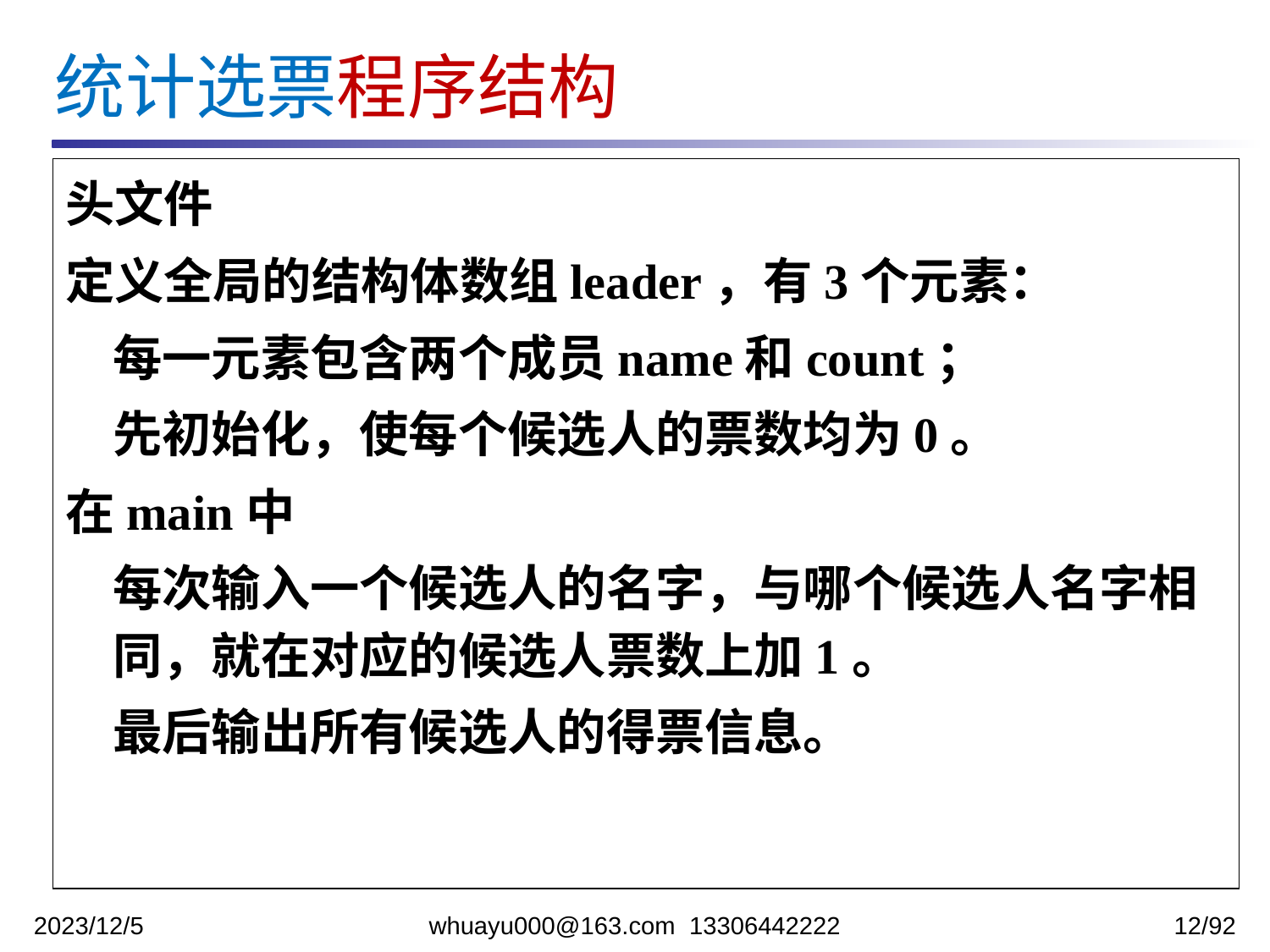

统计选票程序结构
头文件
定义全局的结构体数组leader，有3个元素：
	每一元素包含两个成员name和count；
	先初始化，使每个候选人的票数均为0。
在main中
	每次输入一个候选人的名字，与哪个候选人名字相同，就在对应的候选人票数上加1。
	最后输出所有候选人的得票信息。

2023/12/5
whuayu000@163.com  13306442222
12/92